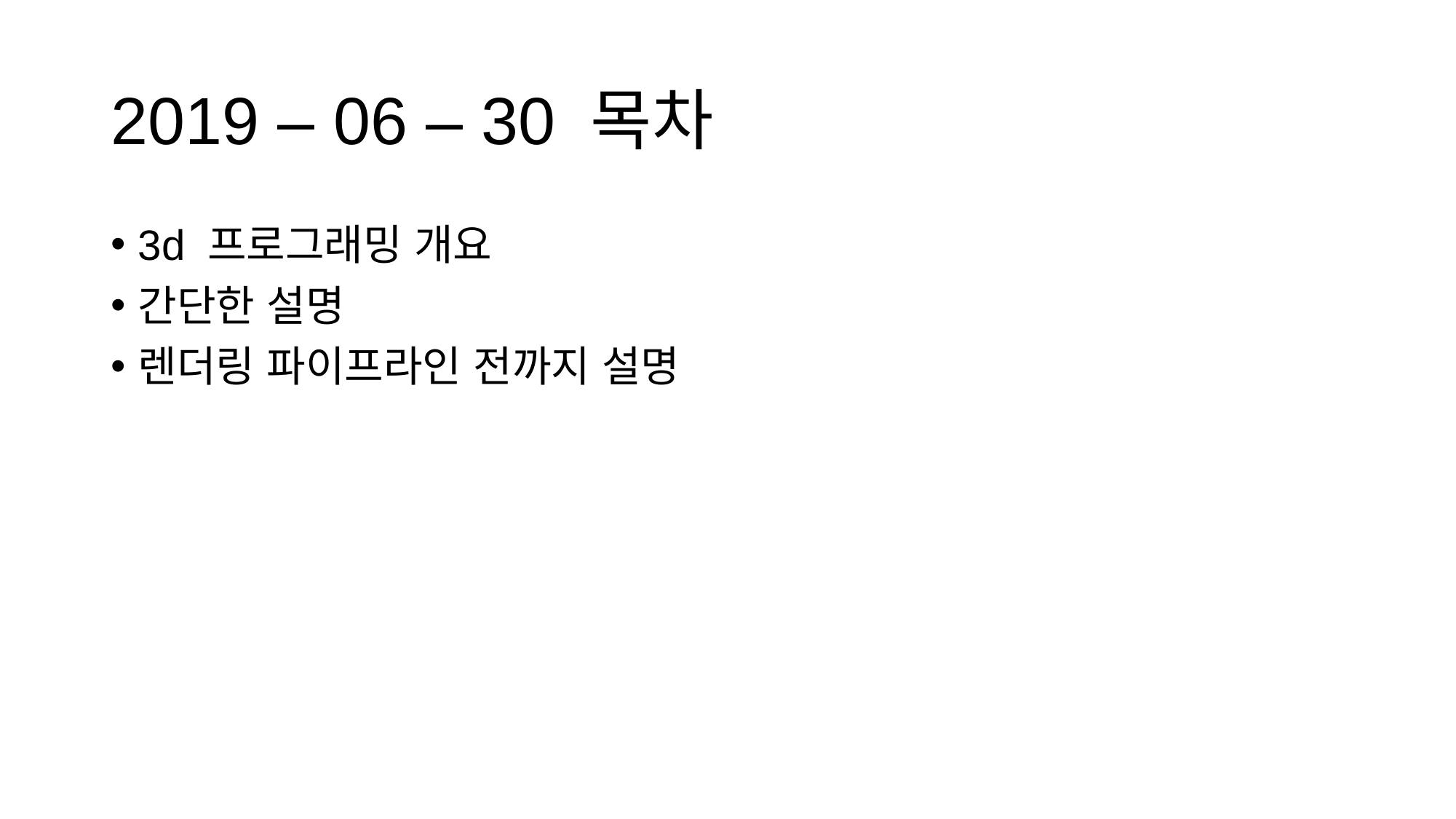

# 2019 – 06 – 30 목차
3d 프로그래밍 개요
간단한 설명
렌더링 파이프라인 전까지 설명